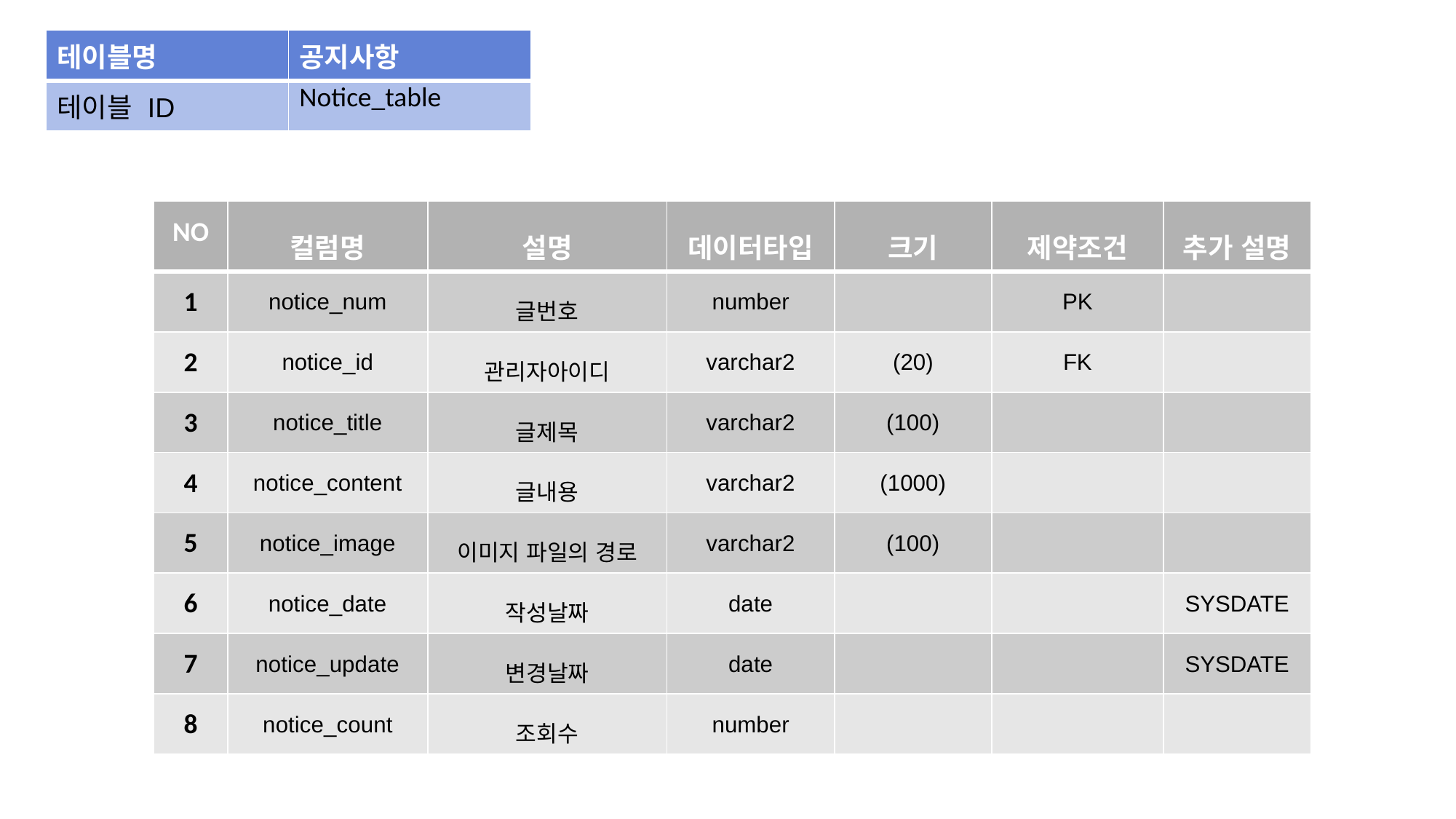

| 테이블명 | 공지사항 |
| --- | --- |
| 테이블 ID | Notice\_table |
| NO | 컬럼명 | 설명 | 데이터타입 | 크기 | 제약조건 | 추가 설명 |
| --- | --- | --- | --- | --- | --- | --- |
| 1 | notice\_num | 글번호 | number |  | PK |  |
| 2 | notice\_id | 관리자아이디 | varchar2 | (20) | FK |  |
| 3 | notice\_title | 글제목 | varchar2 | (100) |  |  |
| 4 | notice\_content | 글내용 | varchar2 | (1000) |  |  |
| 5 | notice\_image | 이미지 파일의 경로 | varchar2 | (100) |  |  |
| 6 | notice\_date | 작성날짜 | date |  |  | SYSDATE |
| 7 | notice\_update | 변경날짜 | date |  |  | SYSDATE |
| 8 | notice\_count | 조회수 | number |  |  |  |